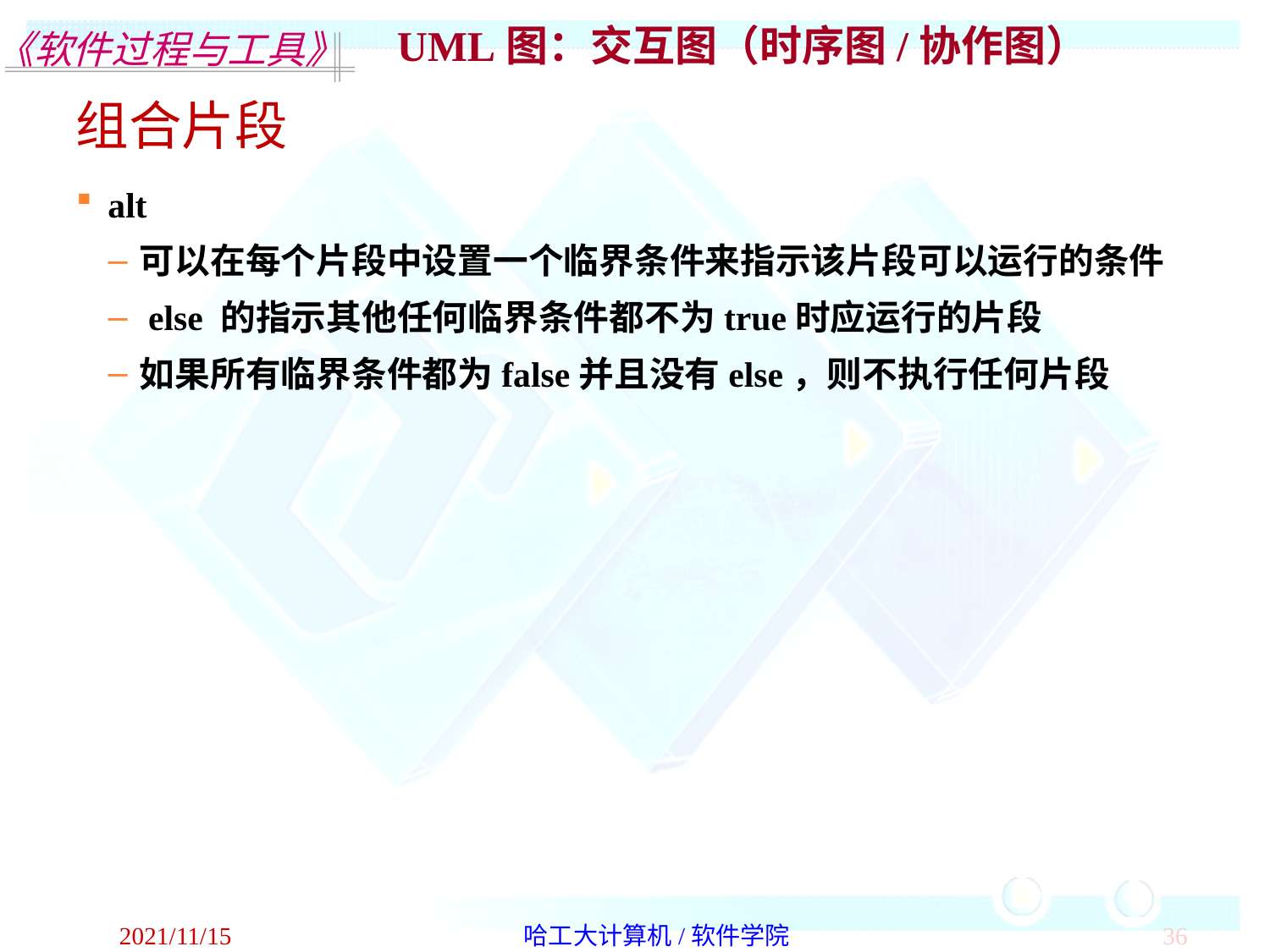

UML图：交互图（时序图/协作图）
组合片段
alt
可以在每个片段中设置一个临界条件来指示该片段可以运行的条件
 else 的指示其他任何临界条件都不为true时应运行的片段
如果所有临界条件都为false并且没有else，则不执行任何片段